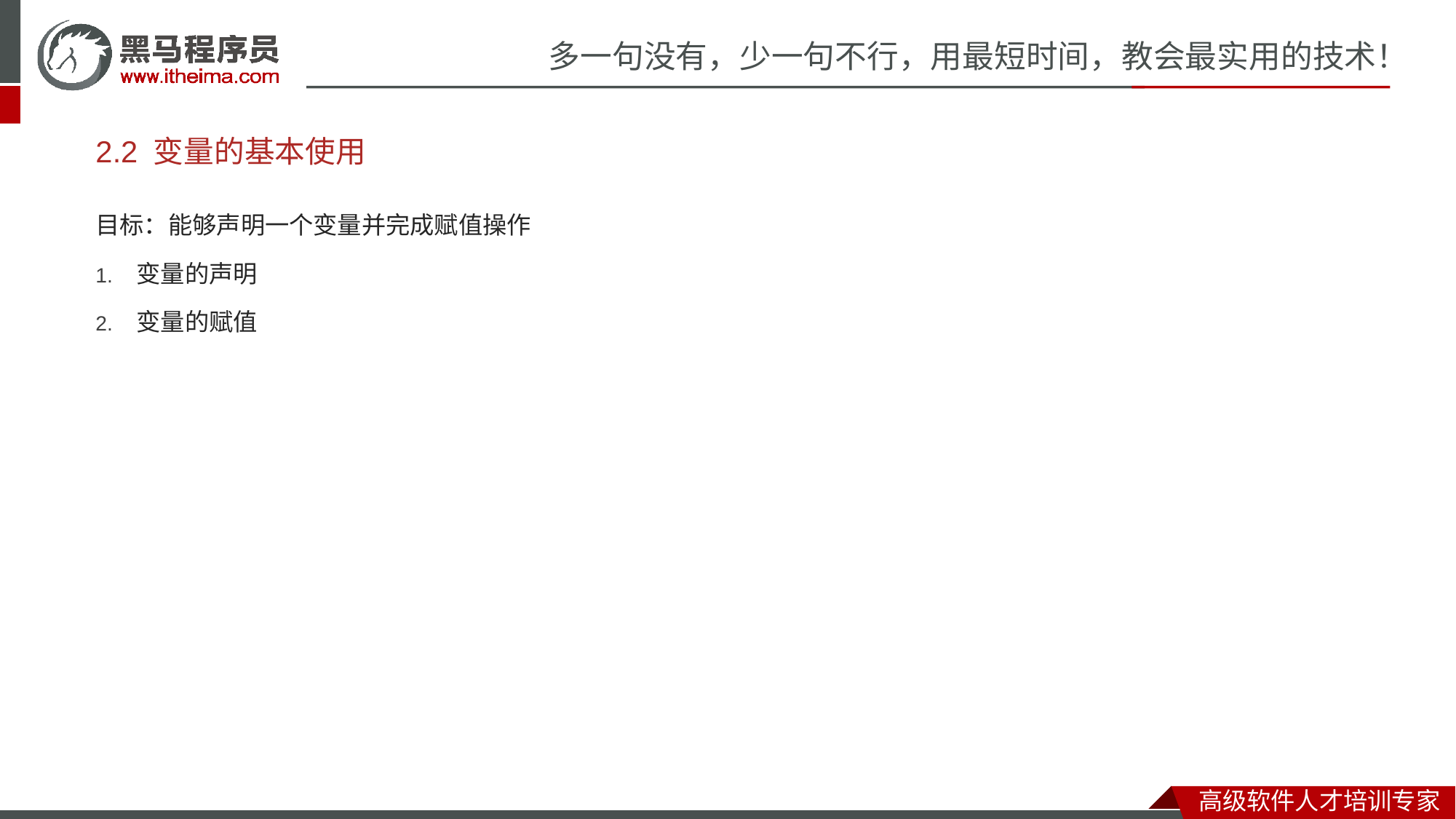

# 2.2 变量的基本使用
目标：能够声明一个变量并完成赋值操作
变量的声明
变量的赋值